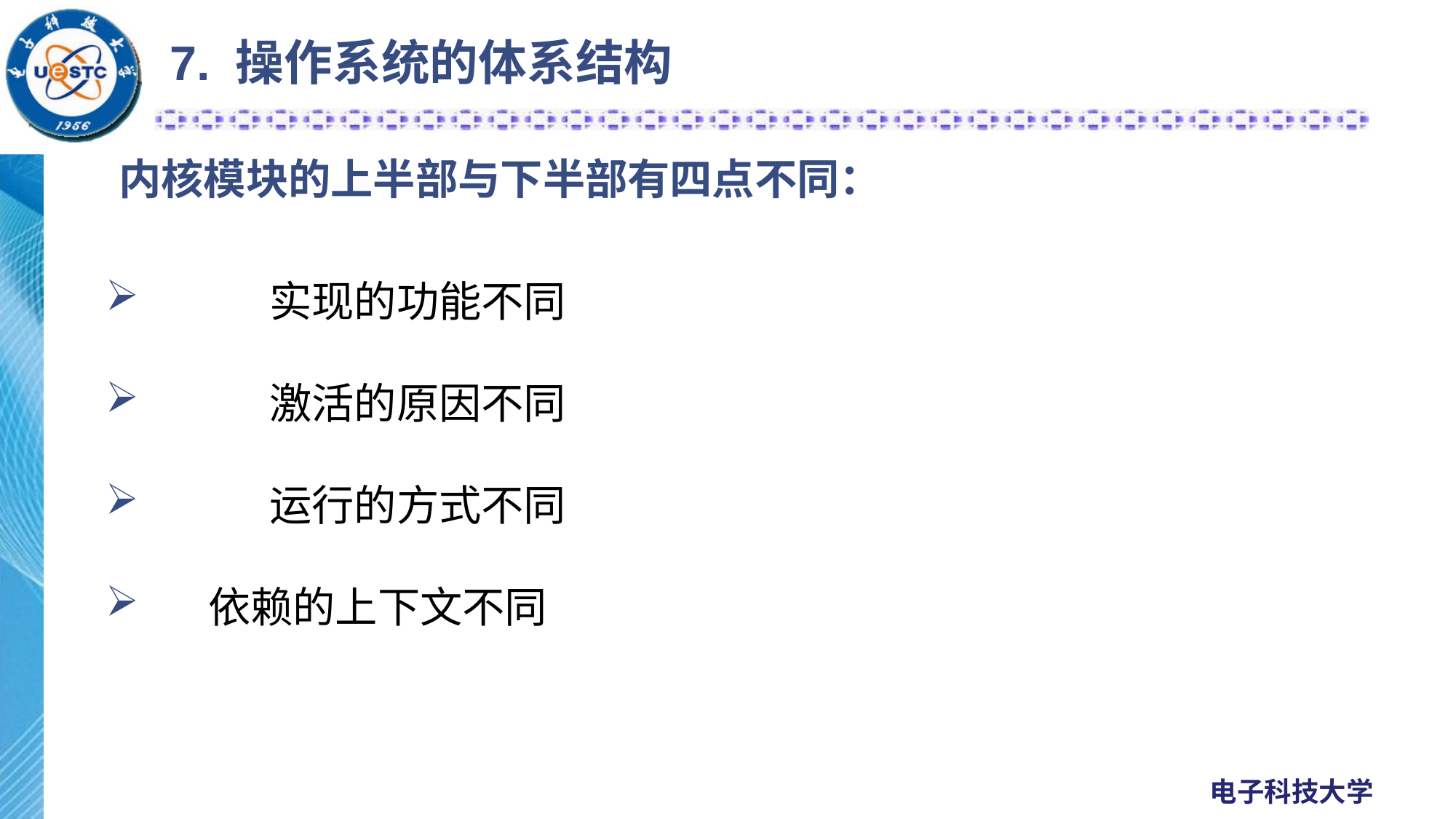

7. 操作系统的体系结构
# 内核模块的上半部与下半部有四点不同：
	实现的功能不同
	激活的原因不同
	运行的方式不同
    依赖的上下文不同